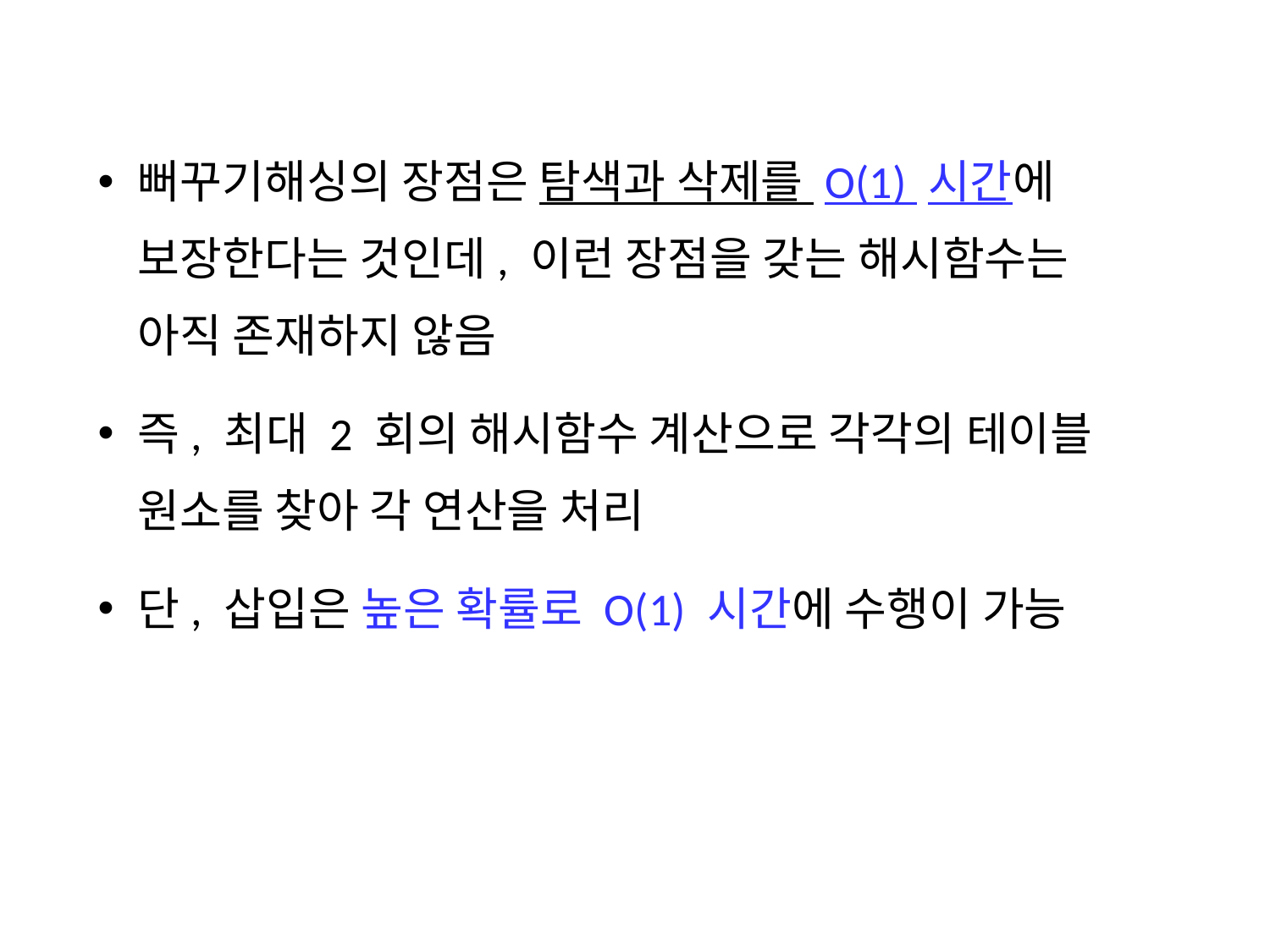

뻐꾸기해싱의 장점은 탐색과 삭제를 O(1) 시간에 보장한다는 것인데, 이런 장점을 갖는 해시함수는 아직 존재하지 않음
즉, 최대 2 회의 해시함수 계산으로 각각의 테이블 원소를 찾아 각 연산을 처리
단, 삽입은 높은 확률로 O(1) 시간에 수행이 가능